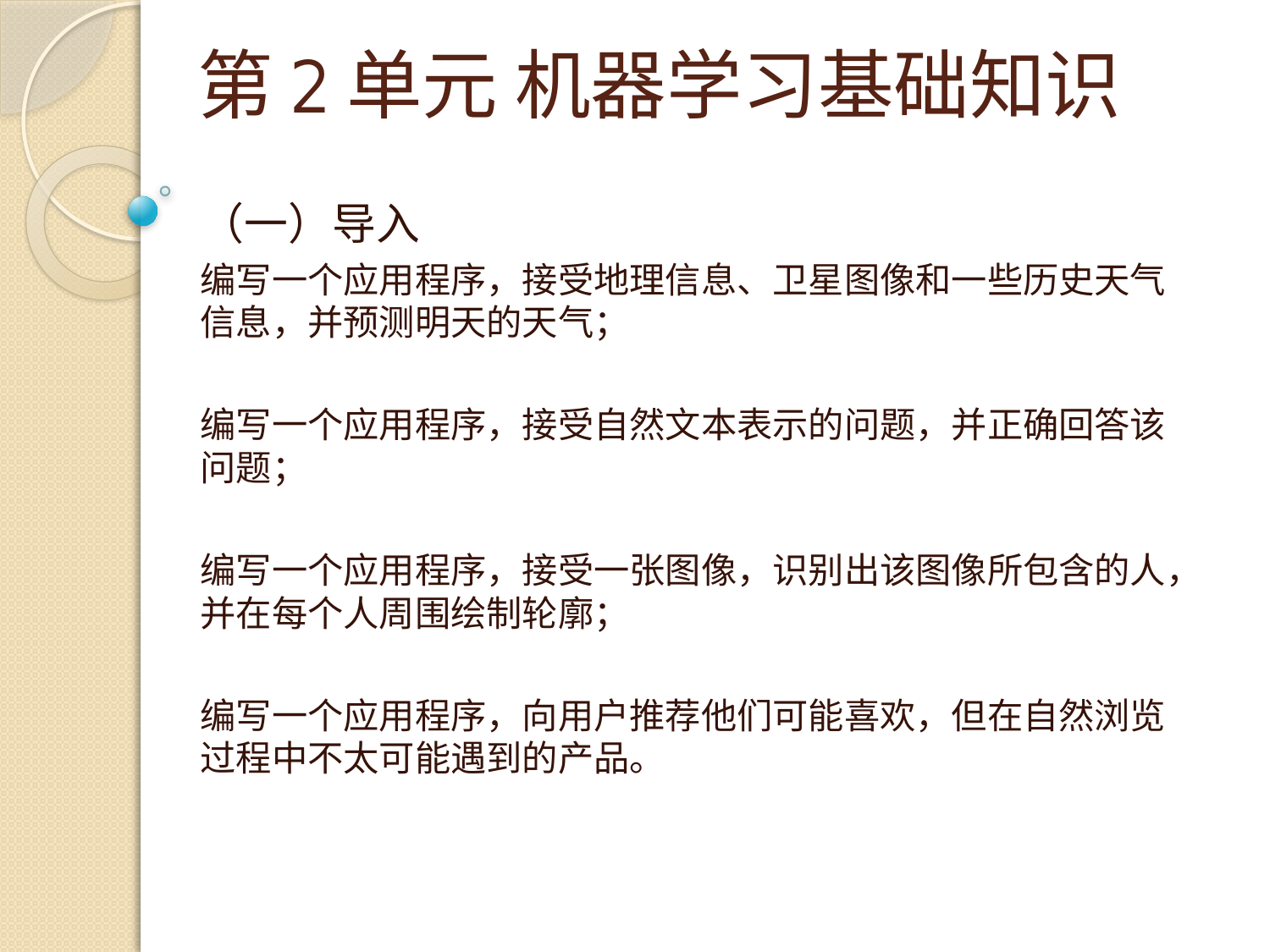

# 第2单元 机器学习基础知识
（一）导入
编写一个应用程序，接受地理信息、卫星图像和一些历史天气信息，并预测明天的天气；

编写一个应用程序，接受自然文本表示的问题，并正确回答该问题；

编写一个应用程序，接受一张图像，识别出该图像所包含的人，并在每个人周围绘制轮廓；

编写一个应用程序，向用户推荐他们可能喜欢，但在自然浏览过程中不太可能遇到的产品。